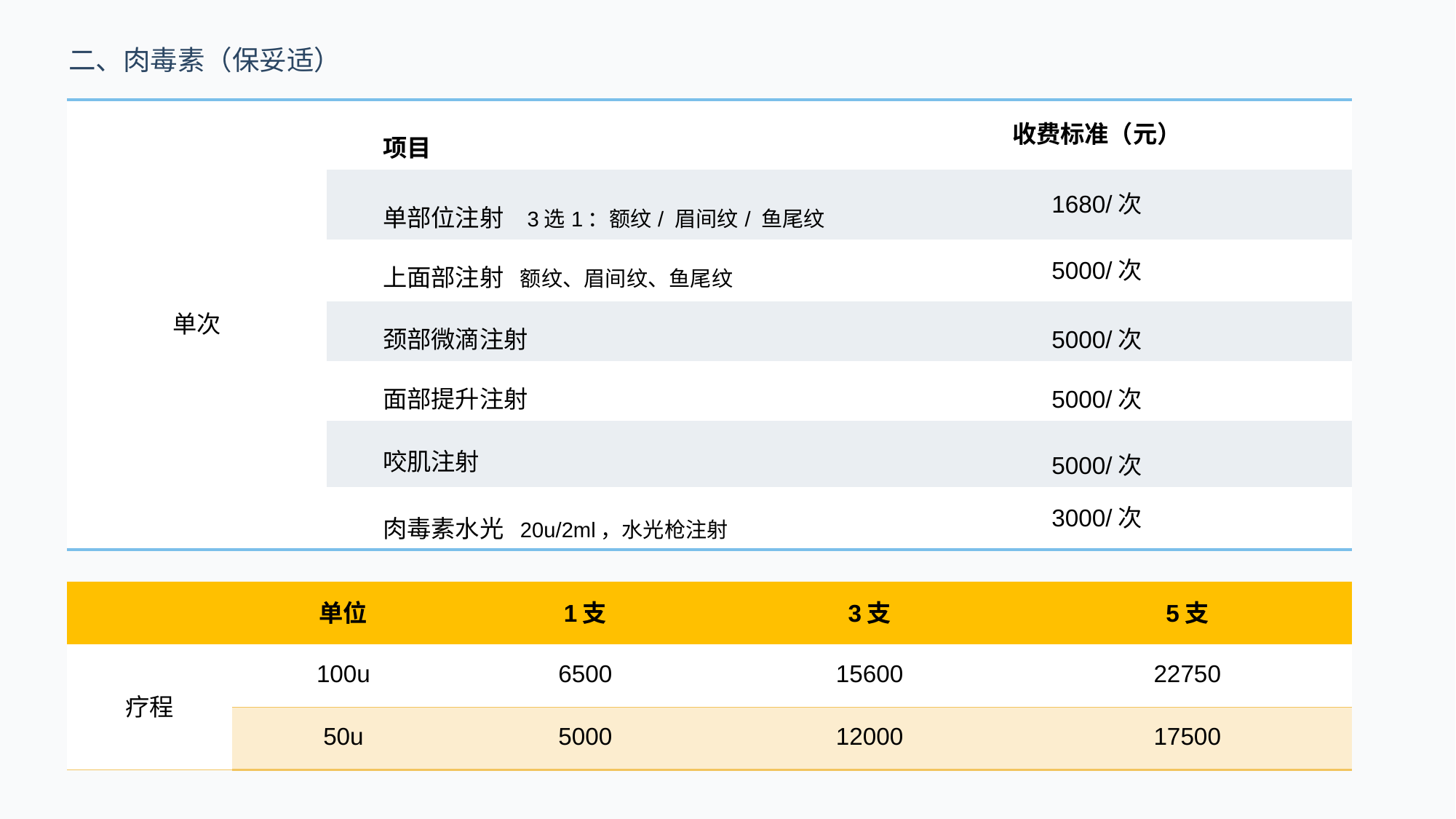

二、肉毒素（保妥适）
| 单次 | 项目 | 收费标准（元） |
| --- | --- | --- |
|  | 单部位注射 3选1：额纹/ 眉间纹/ 鱼尾纹 | 1680/次 |
|  | 上面部注射 额纹、眉间纹、鱼尾纹 | 5000/次 |
|  | 颈部微滴注射 | 5000/次 |
|  | 面部提升注射 | 5000/次 |
|  | 咬肌注射 | 5000/次 |
|  | 肉毒素水光 20u/2ml，水光枪注射 | 3000/次 |
|  | 单位 | 1支 | 3支 | 5支 |
| --- | --- | --- | --- | --- |
| 疗程 | 100u | 6500 | 15600 | 22750 |
|  | 50u | 5000 | 12000 | 17500 |